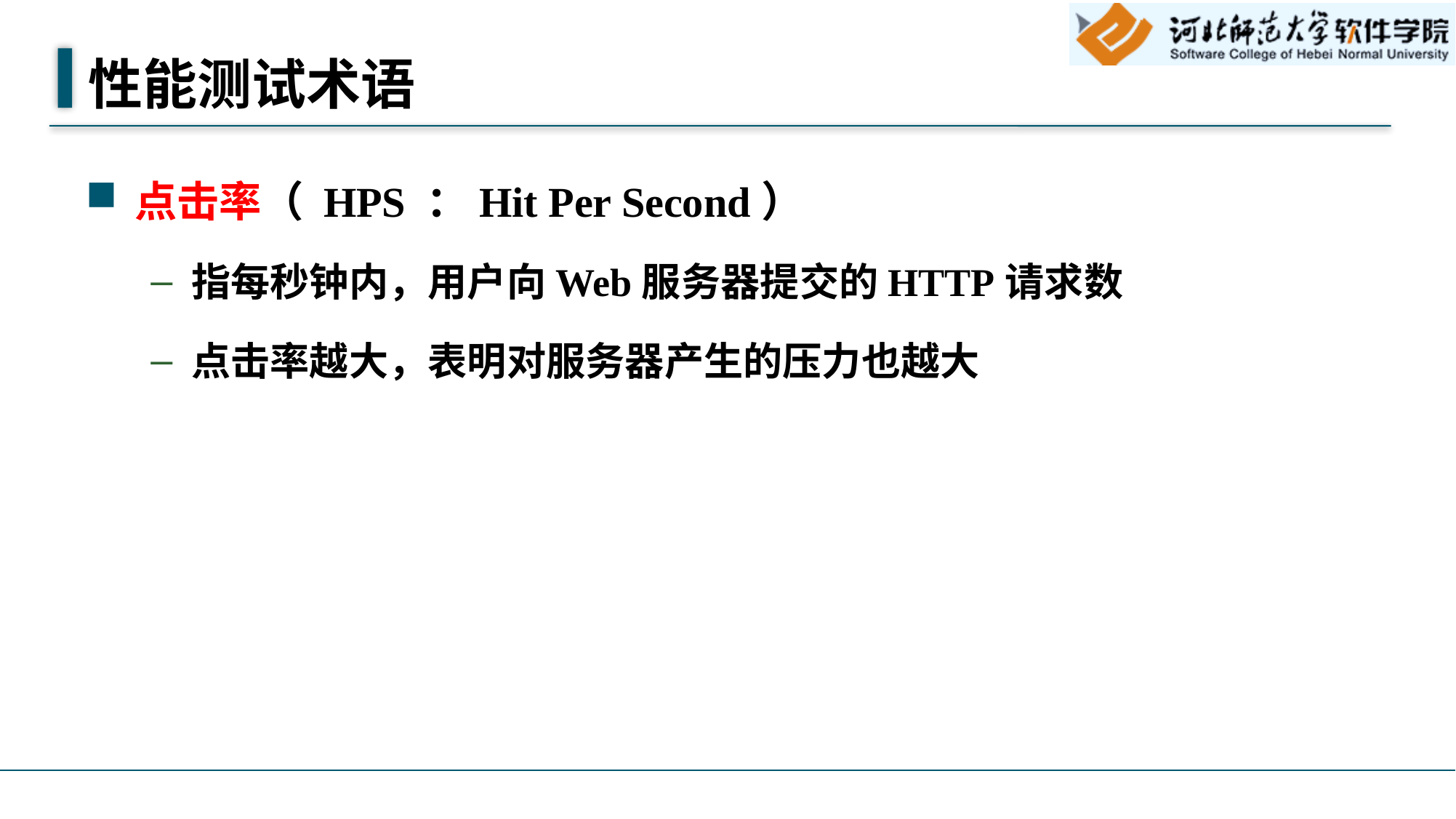

# 性能测试术语
点击率（ HPS ：Hit Per Second）
指每秒钟内，用户向Web服务器提交的HTTP请求数
点击率越大，表明对服务器产生的压力也越大